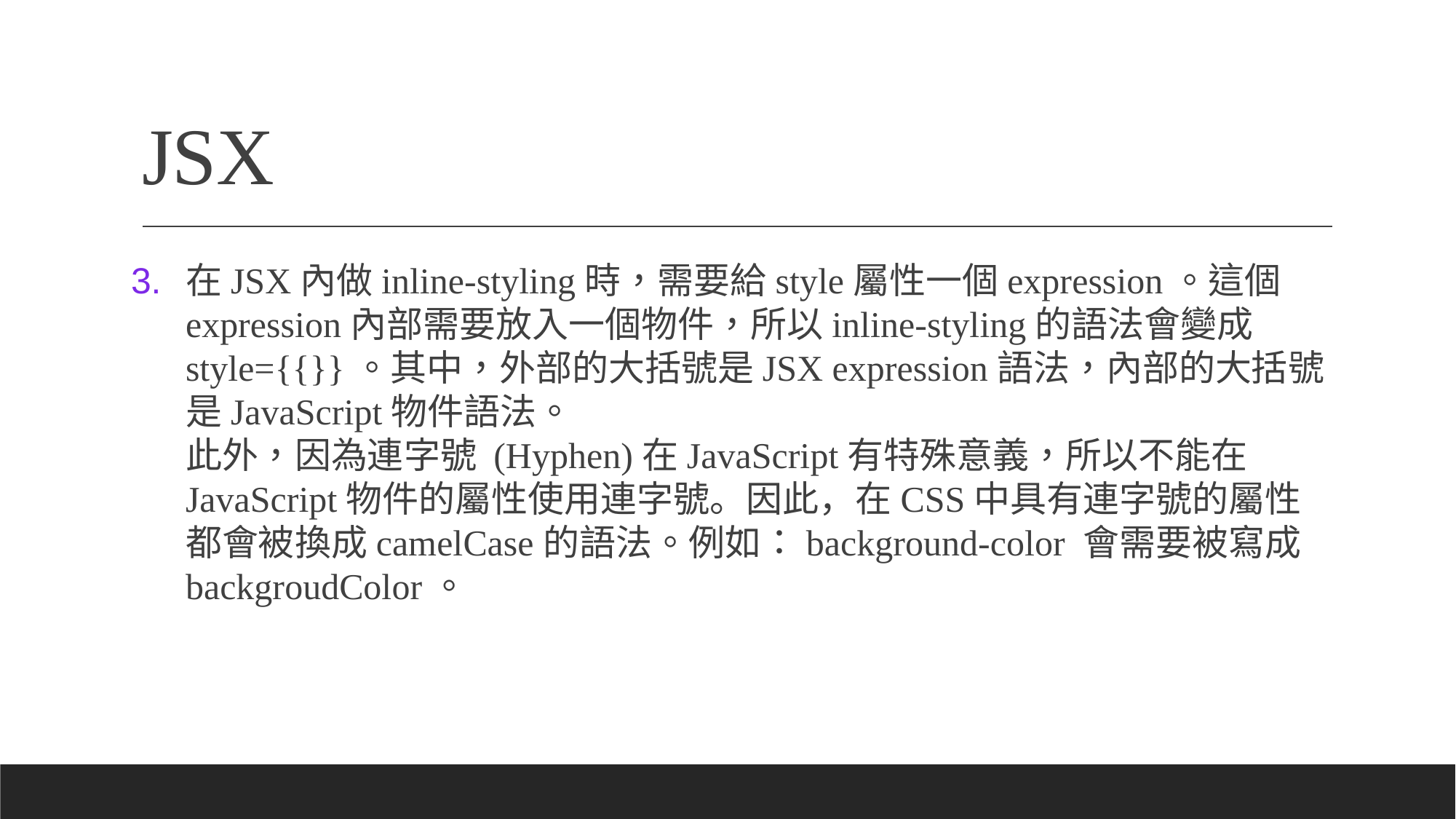

# JSX
在JSX內做inline-styling時，需要給style屬性一個expression。這個expression內部需要放入一個物件，所以inline-styling的語法會變成style={{}}。其中，外部的大括號是JSX expression語法，內部的大括號是JavaScript物件語法。
此外，因為連字號 (Hyphen)在JavaScript有特殊意義，所以不能在JavaScript物件的屬性使用連字號。因此，在CSS中具有連字號的屬性都會被換成camelCase的語法。例如：background-color 會需要被寫成 backgroudColor。